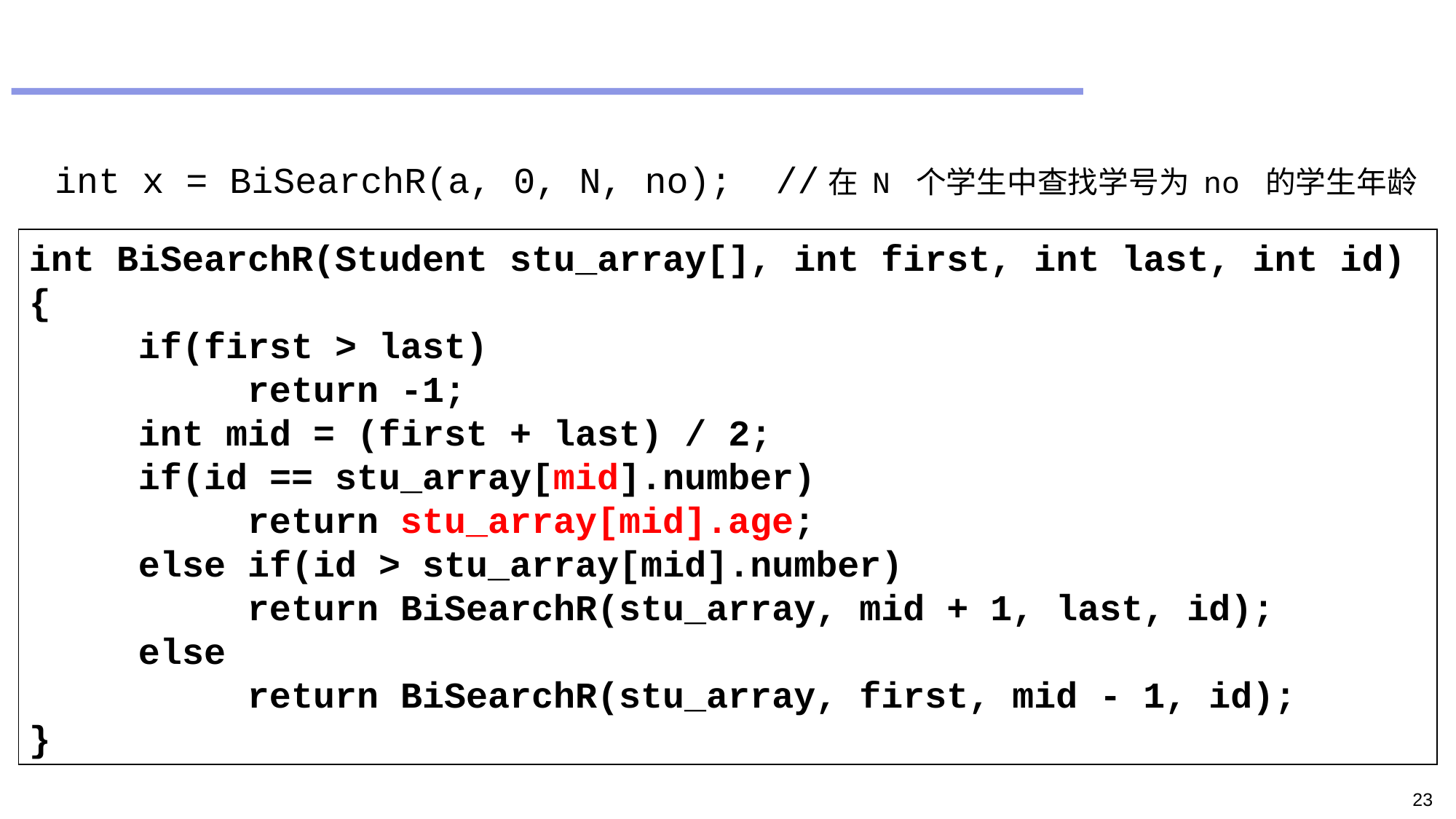

#
int x = BiSearchR(a, 0, N, no);  //在 N 个学生中查找学号为 no 的学生年龄
int BiSearchR(Student stu_array[], int first, int last, int id)
{
	if(first > last)
		return -1;
	int mid = (first + last) / 2;
	if(id == stu_array[mid].number)
		return stu_array[mid].age;
	else if(id > stu_array[mid].number)
		return BiSearchR(stu_array, mid + 1, last, id);
	else
		return BiSearchR(stu_array, first, mid - 1, id);
}
23